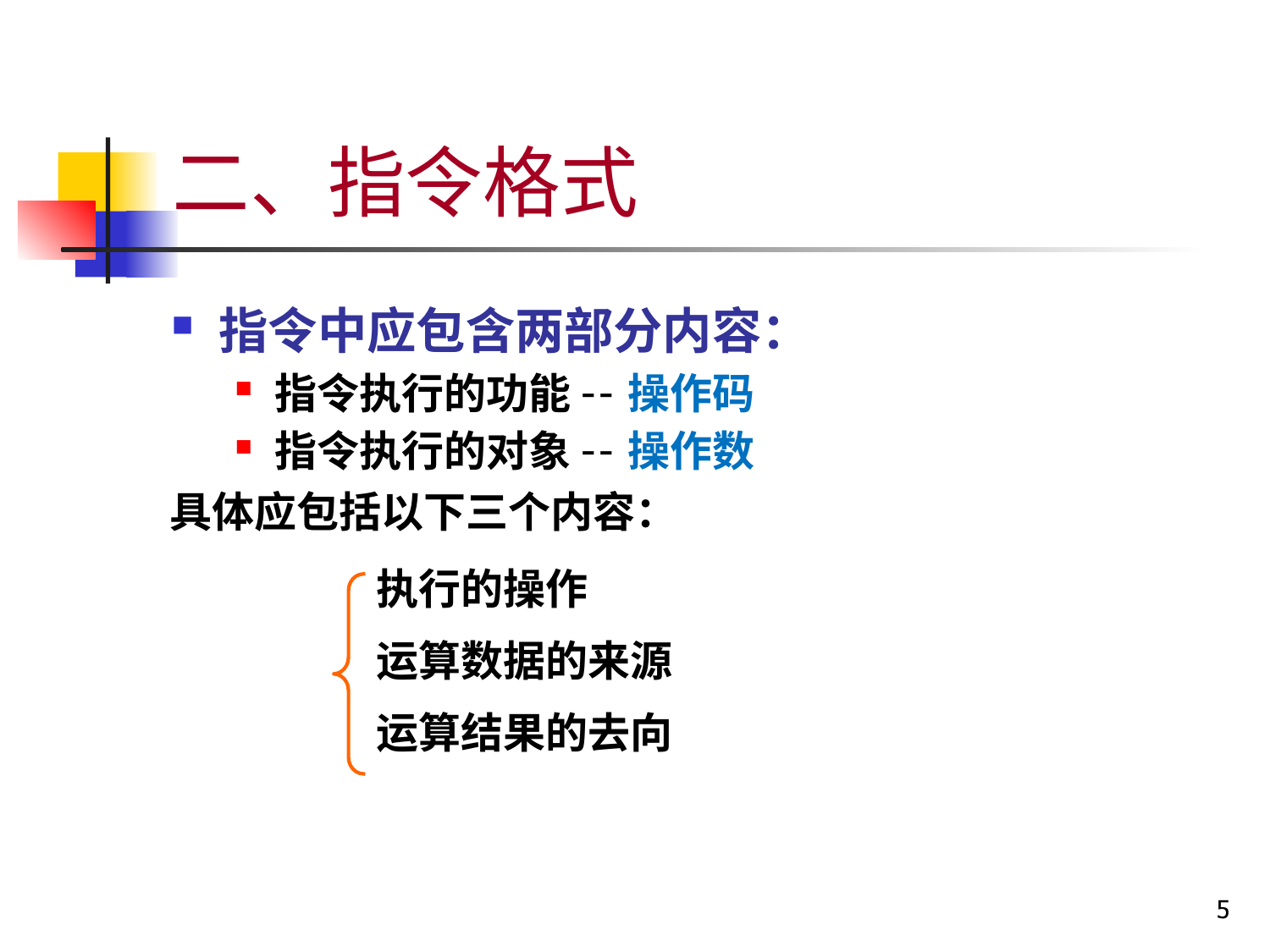

# 二、指令格式
指令中应包含两部分内容：
指令执行的功能--操作码
指令执行的对象--操作数
具体应包括以下三个内容：
执行的操作
运算数据的来源
运算结果的去向

5